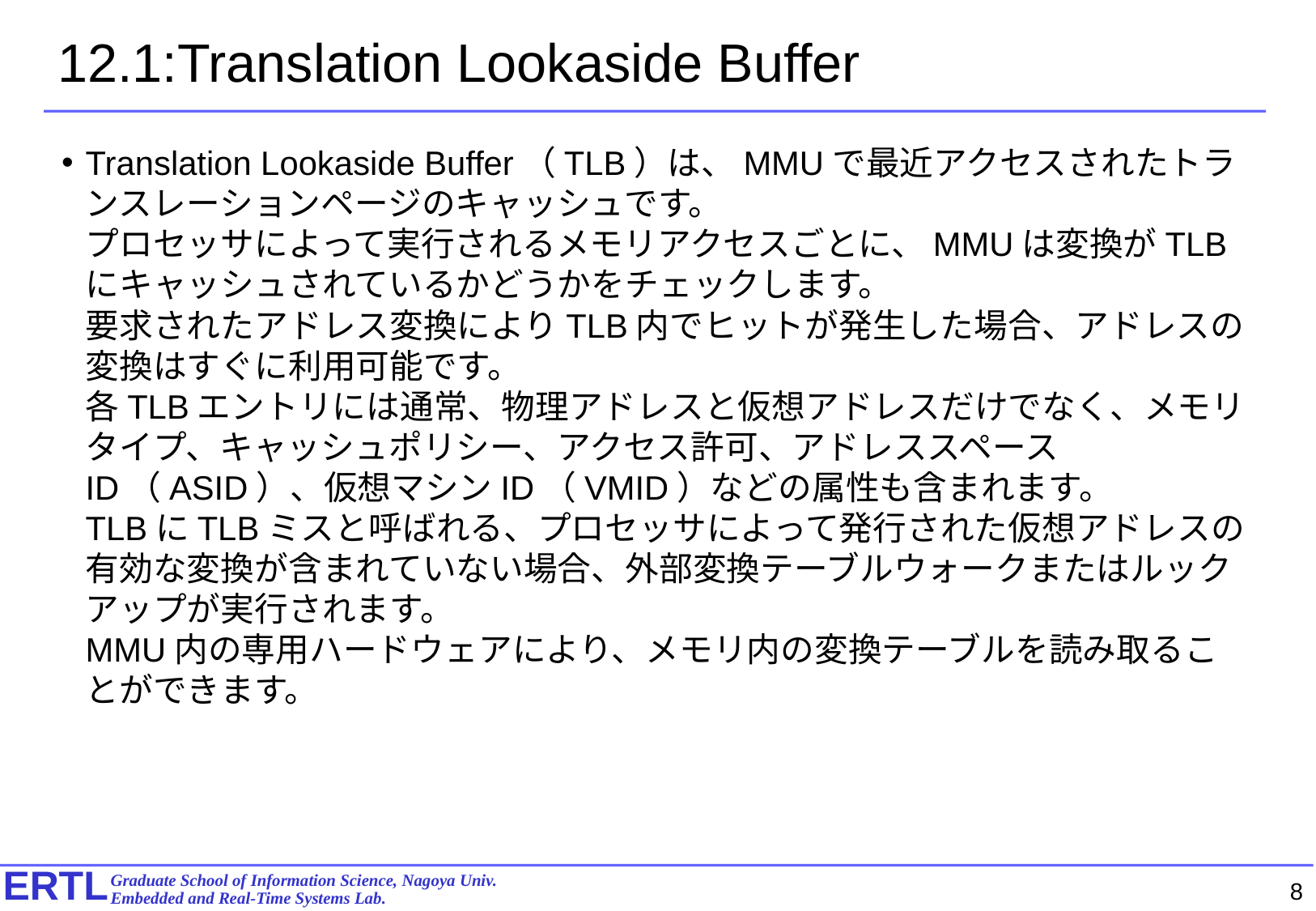

# 12.1:Translation Lookaside Buffer
Translation Lookaside Buffer（TLB）は、MMUで最近アクセスされたトランスレーションページのキャッシュです。
プロセッサによって実行されるメモリアクセスごとに、MMUは変換がTLBにキャッシュされているかどうかをチェックします。
要求されたアドレス変換によりTLB内でヒットが発生した場合、アドレスの変換はすぐに利用可能です。
各TLBエントリには通常、物理アドレスと仮想アドレスだけでなく、メモリタイプ、キャッシュポリシー、アクセス許可、アドレススペースID（ASID）、仮想マシンID（VMID）などの属性も含まれます。
TLBにTLBミスと呼ばれる、プロセッサによって発行された仮想アドレスの有効な変換が含まれていない場合、外部変換テーブルウォークまたはルックアップが実行されます。
MMU内の専用ハードウェアにより、メモリ内の変換テーブルを読み取ることができます。

8